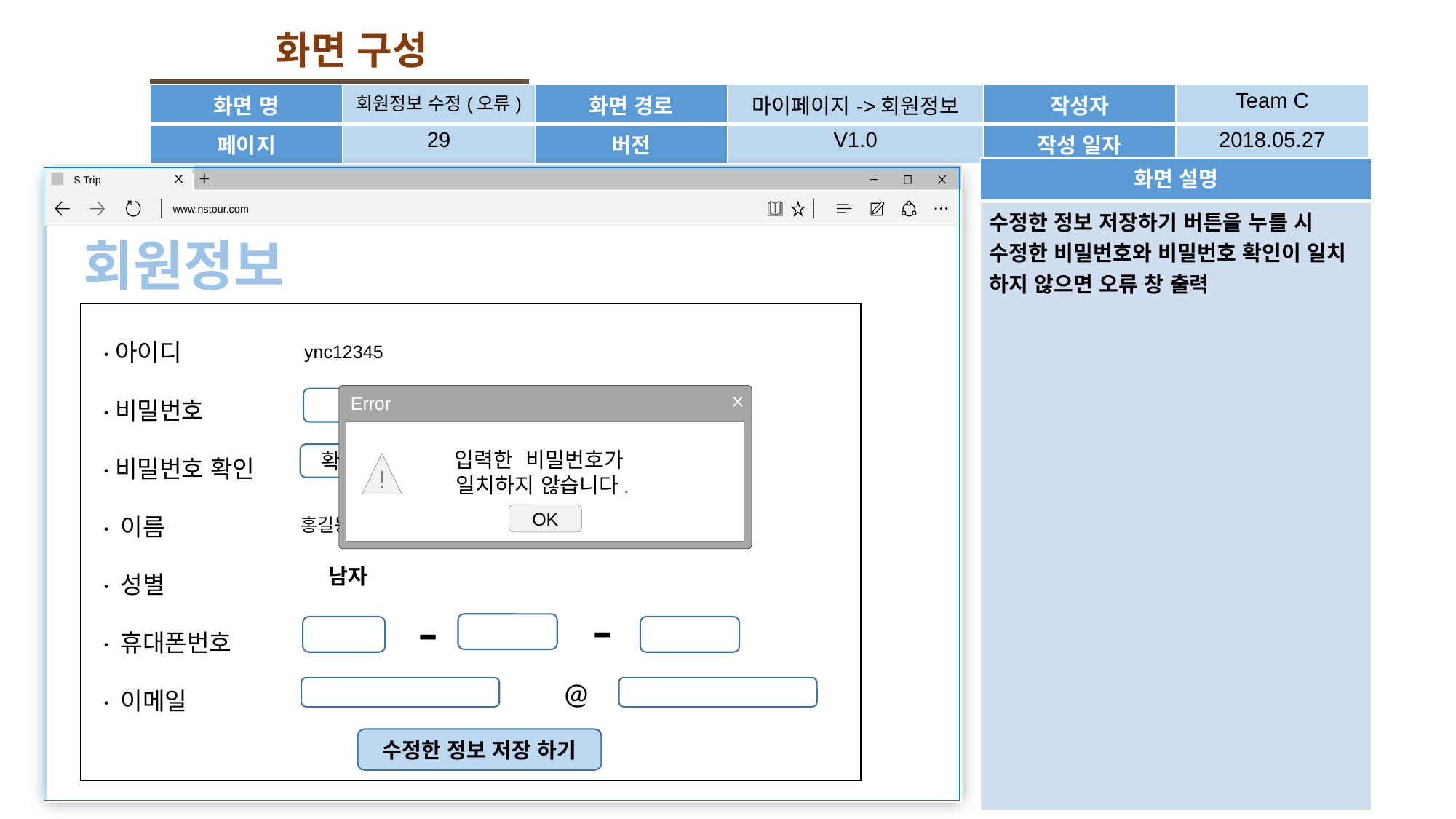

화면 구성
| 화면 명 | 회원정보 수정(오류) | 화면 경로 | 마이페이지->회원정보 | 작성자 | Team C |
| --- | --- | --- | --- | --- | --- |
| 페이지 | 29 | 버전 | V1.0 | 작성 일자 | 2018.05.27 |
| 화면 설명 |
| --- |
| 수정한 정보 저장하기 버튼을 누를 시 수정한 비밀번호와 비밀번호 확인이 일치 하지 않으면 오류 창 출력 |

S Trip

www.nstour.com

회원정보

·아이디

·비밀번호

·비밀번호 확인

· 이름

· 성별

· 휴대폰번호

· 이메일

ync12345
Error
입력한  비밀번호가
일치하지 않습니다.

!
OK
비밀번호를 입력하세요.
확인을 위해 한번 더 입력하세요.
홍길동
남자

-
-

@

수정한 정보 저장 하기